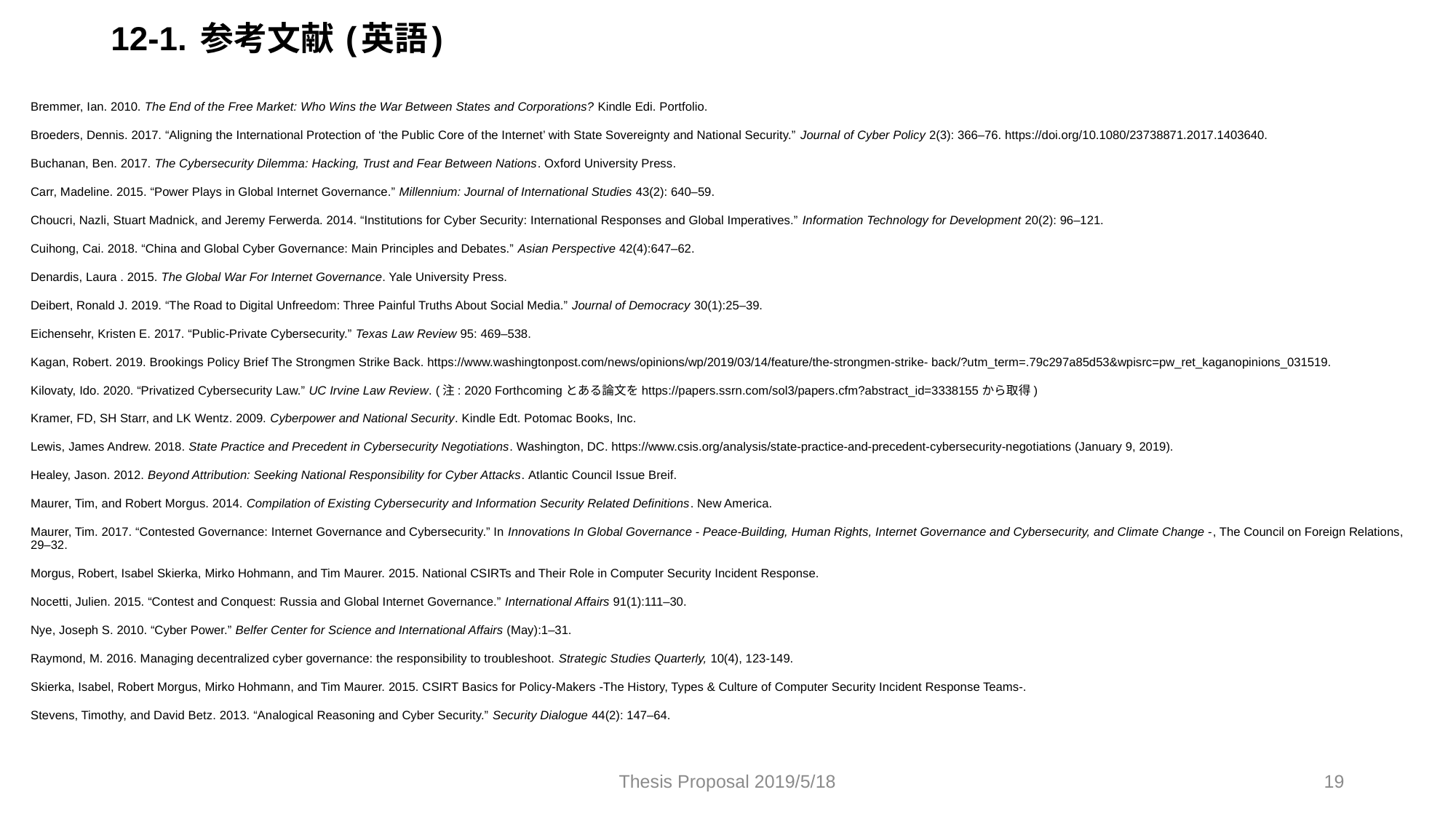

# 12-1. 参考文献 (英語)
Bremmer, Ian. 2010. The End of the Free Market: Who Wins the War Between States and Corporations? Kindle Edi. Portfolio.
Broeders, Dennis. 2017. “Aligning the International Protection of ‘the Public Core of the Internet’ with State Sovereignty and National Security.” Journal of Cyber Policy 2(3): 366–76. https://doi.org/10.1080/23738871.2017.1403640.
Buchanan, Ben. 2017. The Cybersecurity Dilemma: Hacking, Trust and Fear Between Nations. Oxford University Press.
Carr, Madeline. 2015. “Power Plays in Global Internet Governance.” Millennium: Journal of International Studies 43(2): 640–59.
Choucri, Nazli, Stuart Madnick, and Jeremy Ferwerda. 2014. “Institutions for Cyber Security: International Responses and Global Imperatives.” Information Technology for Development 20(2): 96–121.
Cuihong, Cai. 2018. “China and Global Cyber Governance: Main Principles and Debates.” Asian Perspective 42(4):647–62.
Denardis, Laura . 2015. The Global War For Internet Governance. Yale University Press.
Deibert, Ronald J. 2019. “The Road to Digital Unfreedom: Three Painful Truths About Social Media.” Journal of Democracy 30(1):25–39.
Eichensehr, Kristen E. 2017. “Public-Private Cybersecurity.” Texas Law Review 95: 469–538.
Kagan, Robert. 2019. Brookings Policy Brief The Strongmen Strike Back. https://www.washingtonpost.com/news/opinions/wp/2019/03/14/feature/the-strongmen-strike- back/?utm_term=.79c297a85d53&wpisrc=pw_ret_kaganopinions_031519.
Kilovaty, Ido. 2020. “Privatized Cybersecurity Law.” UC Irvine Law Review. (注: 2020 Forthcomingとある論文をhttps://papers.ssrn.com/sol3/papers.cfm?abstract_id=3338155から取得)
Kramer, FD, SH Starr, and LK Wentz. 2009. Cyberpower and National Security. Kindle Edt. Potomac Books, Inc.
Lewis, James Andrew. 2018. State Practice and Precedent in Cybersecurity Negotiations. Washington, DC. https://www.csis.org/analysis/state-practice-and-precedent-cybersecurity-negotiations (January 9, 2019).
Healey, Jason. 2012. Beyond Attribution: Seeking National Responsibility for Cyber Attacks. Atlantic Council Issue Breif.
Maurer, Tim, and Robert Morgus. 2014. Compilation of Existing Cybersecurity and Information Security Related Definitions. New America.
Maurer, Tim. 2017. “Contested Governance: Internet Governance and Cybersecurity.” In Innovations In Global Governance - Peace-Building, Human Rights, Internet Governance and Cybersecurity, and Climate Change -, The Council on Foreign Relations, 29–32.
Morgus, Robert, Isabel Skierka, Mirko Hohmann, and Tim Maurer. 2015. National CSIRTs and Their Role in Computer Security Incident Response.
Nocetti, Julien. 2015. “Contest and Conquest: Russia and Global Internet Governance.” International Affairs 91(1):111–30.
Nye, Joseph S. 2010. “Cyber Power.” Belfer Center for Science and International Affairs (May):1–31.
Raymond, M. 2016. Managing decentralized cyber governance: the responsibility to troubleshoot. Strategic Studies Quarterly, 10(4), 123-149.
Skierka, Isabel, Robert Morgus, Mirko Hohmann, and Tim Maurer. 2015. CSIRT Basics for Policy-Makers -The History, Types & Culture of Computer Security Incident Response Teams-.
Stevens, Timothy, and David Betz. 2013. “Analogical Reasoning and Cyber Security.” Security Dialogue 44(2): 147–64.
Thesis Proposal 2019/5/18
19